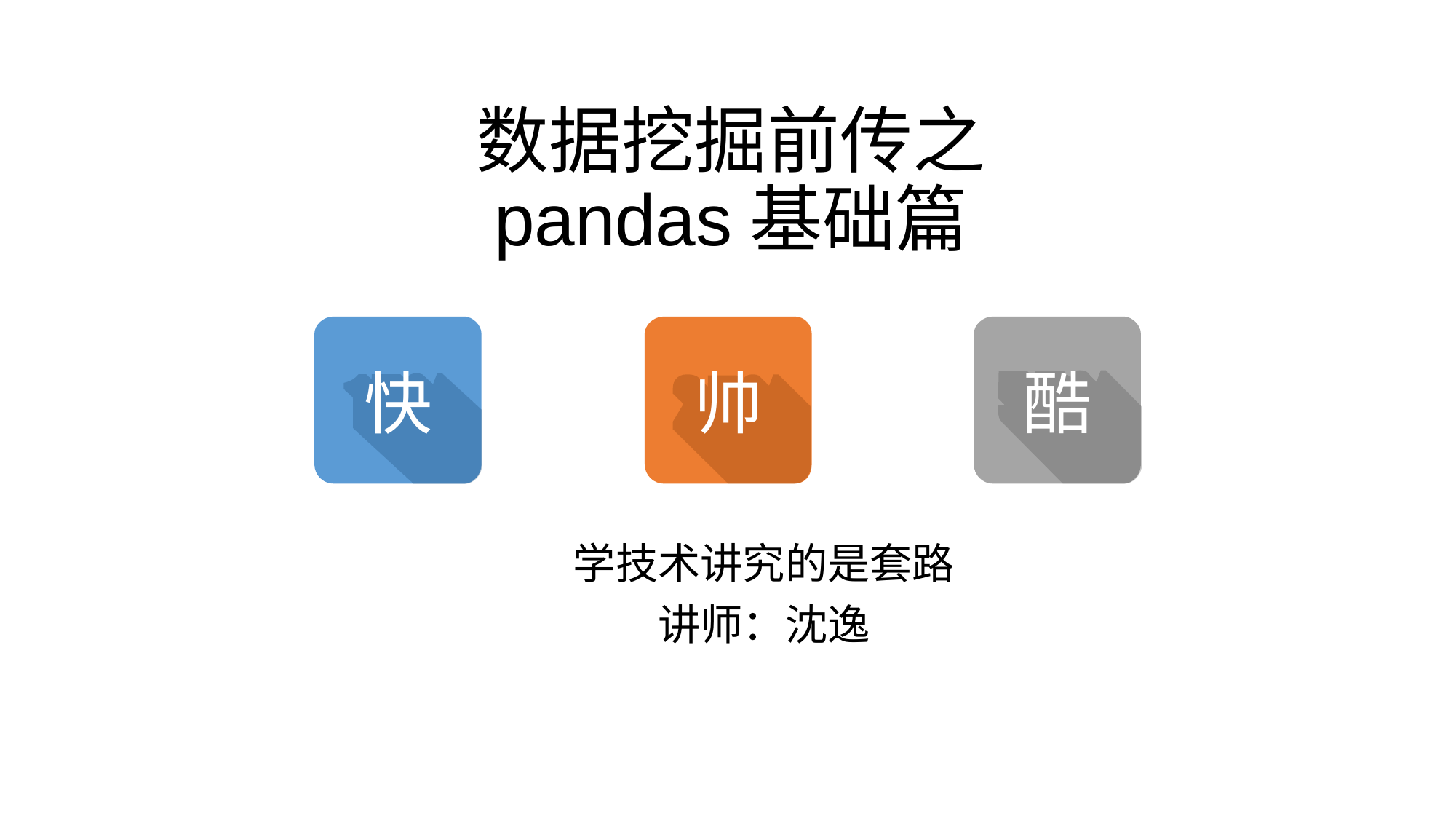

数据挖掘前传之
pandas基础篇

快
帅
酷

学技术讲究的是套路
讲师：沈逸